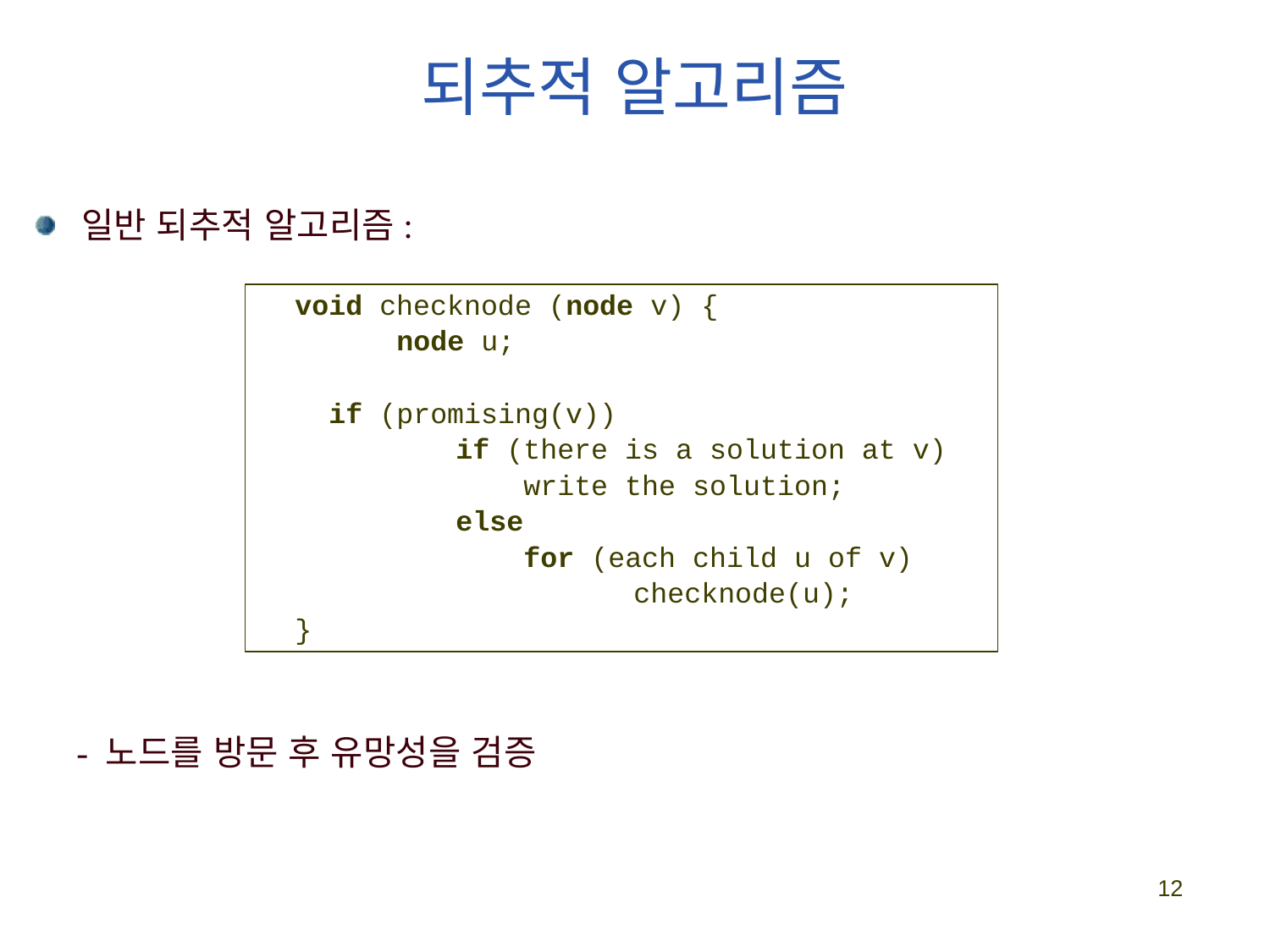

되추적 알고리즘
일반 되추적 알고리즘:

void checknode (node v) {
      node u;

  if (promising(v))
	  if (there is a solution at v)
	      write the solution;
	  else
	      for (each child u of v)
		     checknode(u);
}
- 노드를 방문 후 유망성을 검증
12